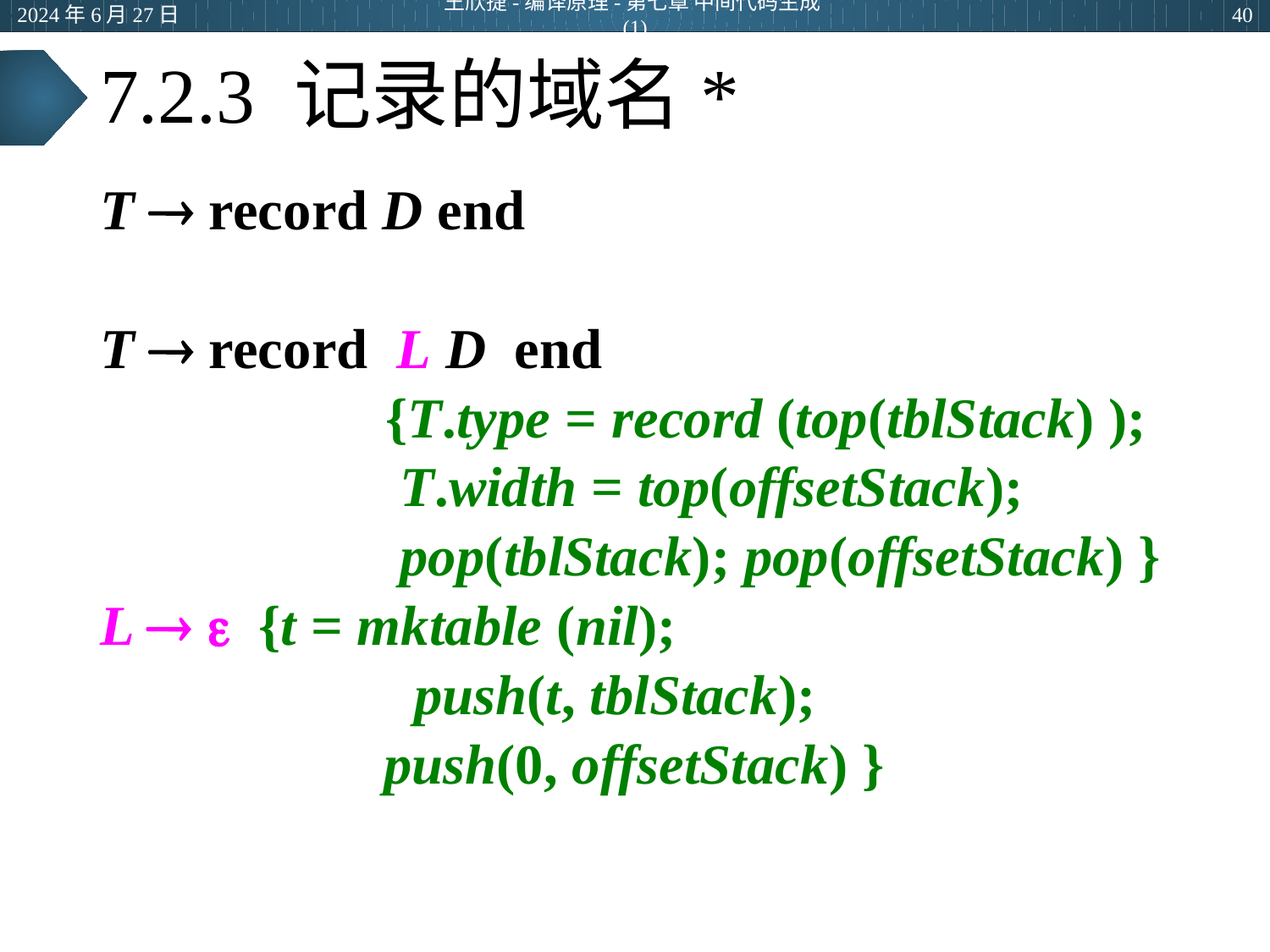

2024年6月27日
王欣捷-编译原理-第七章 中间代码生成(1)
40
# 7.2.3 记录的域名*
T → record D end

T → record  L D  end
			{T.type = record (top(tblStack) );
			 T.width = top(offsetStack);
			 pop(tblStack); pop(offsetStack) }
L → ε	{t = mktable (nil);
			  push(t, tblStack);
                    push(0, offsetStack) }